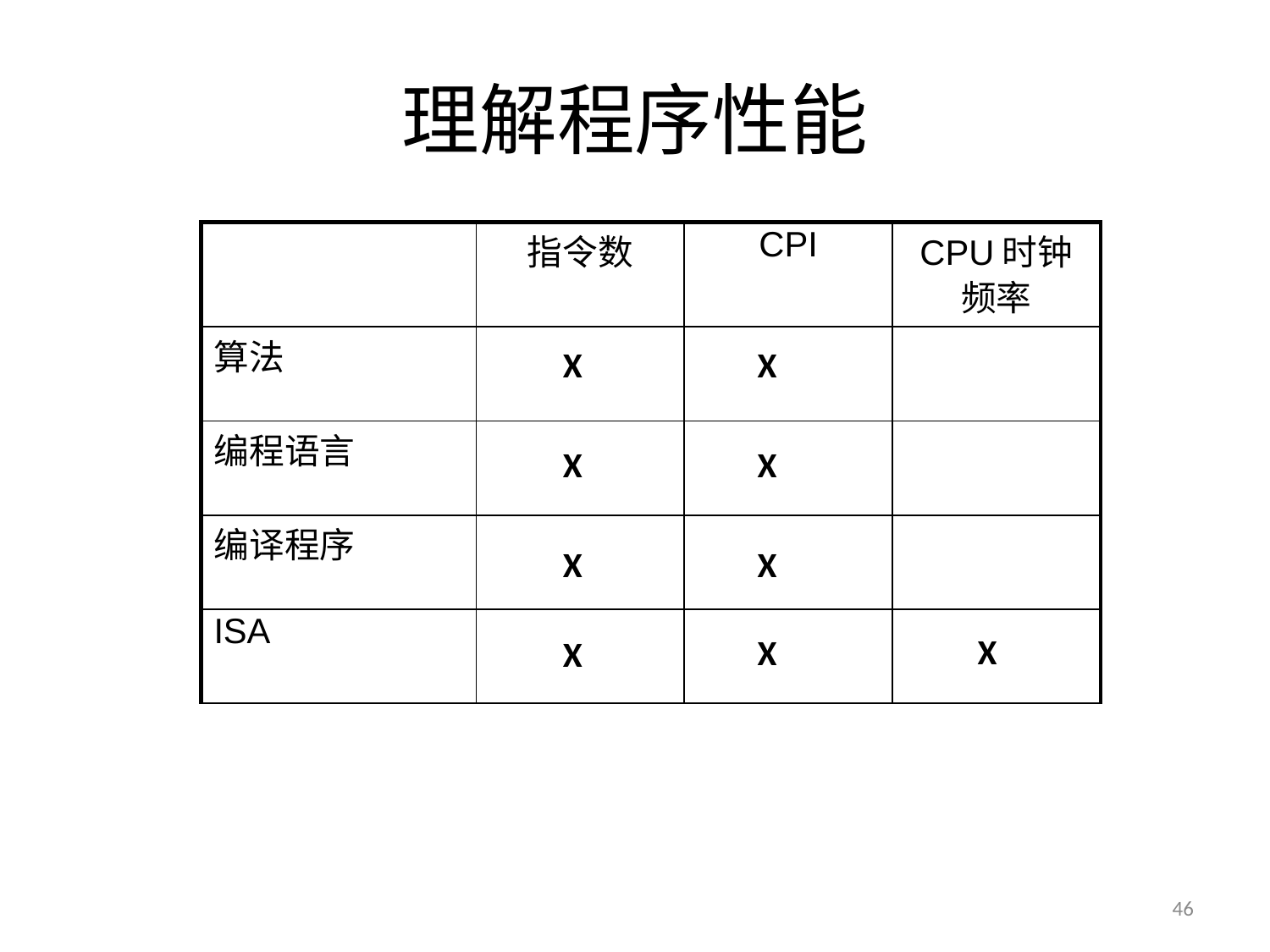

# 理解程序性能
|  | 指令数 | CPI | CPU时钟频率 |
| --- | --- | --- | --- |
| 算法 |  |  |  |
| 编程语言 |  |  |  |
| 编译程序 |  |  |  |
| ISA |  |  |  |
X
X
X
X
X
X
X
X
X
46